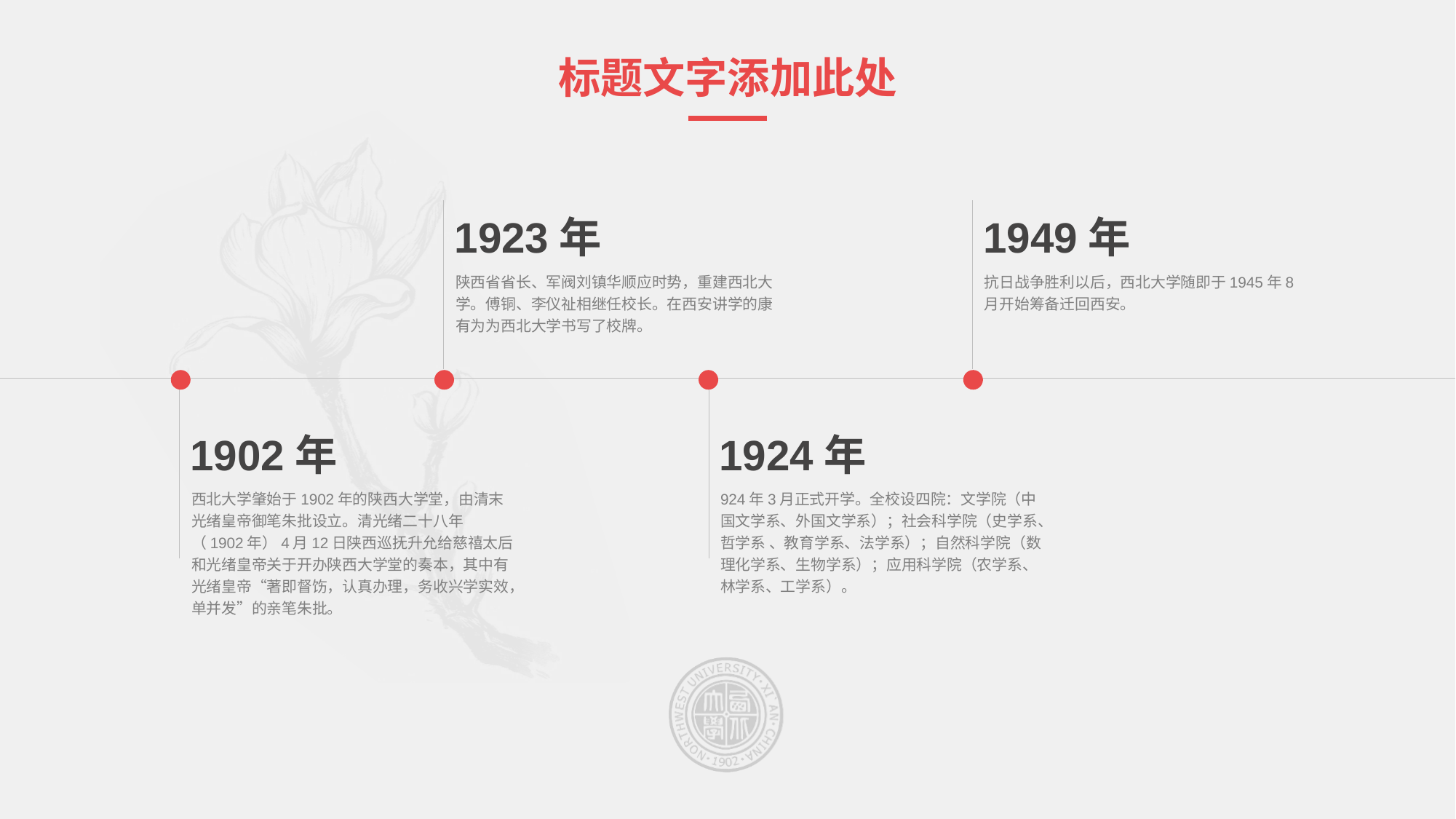

标题文字添加此处
1923年
陕西省省长、军阀刘镇华顺应时势，重建西北大学。傅铜、李仪祉相继任校长。在西安讲学的康有为为西北大学书写了校牌。

1949年
抗日战争胜利以后，西北大学随即于1945年8月开始筹备迁回西安。

1902年
西北大学肇始于1902年的陕西大学堂，由清末光绪皇帝御笔朱批设立。清光绪二十八年（1902年）4月12日陕西巡抚升允给慈禧太后和光绪皇帝关于开办陕西大学堂的奏本，其中有光绪皇帝“著即督饬，认真办理，务收兴学实效，单并发”的亲笔朱批。

1924年
924年3月正式开学。全校设四院：文学院（中国文学系、外国文学系）；社会科学院（史学系、哲学系 、教育学系、法学系）；自然科学院（数理化学系、生物学系）；应用科学院（农学系、林学系、工学系）。